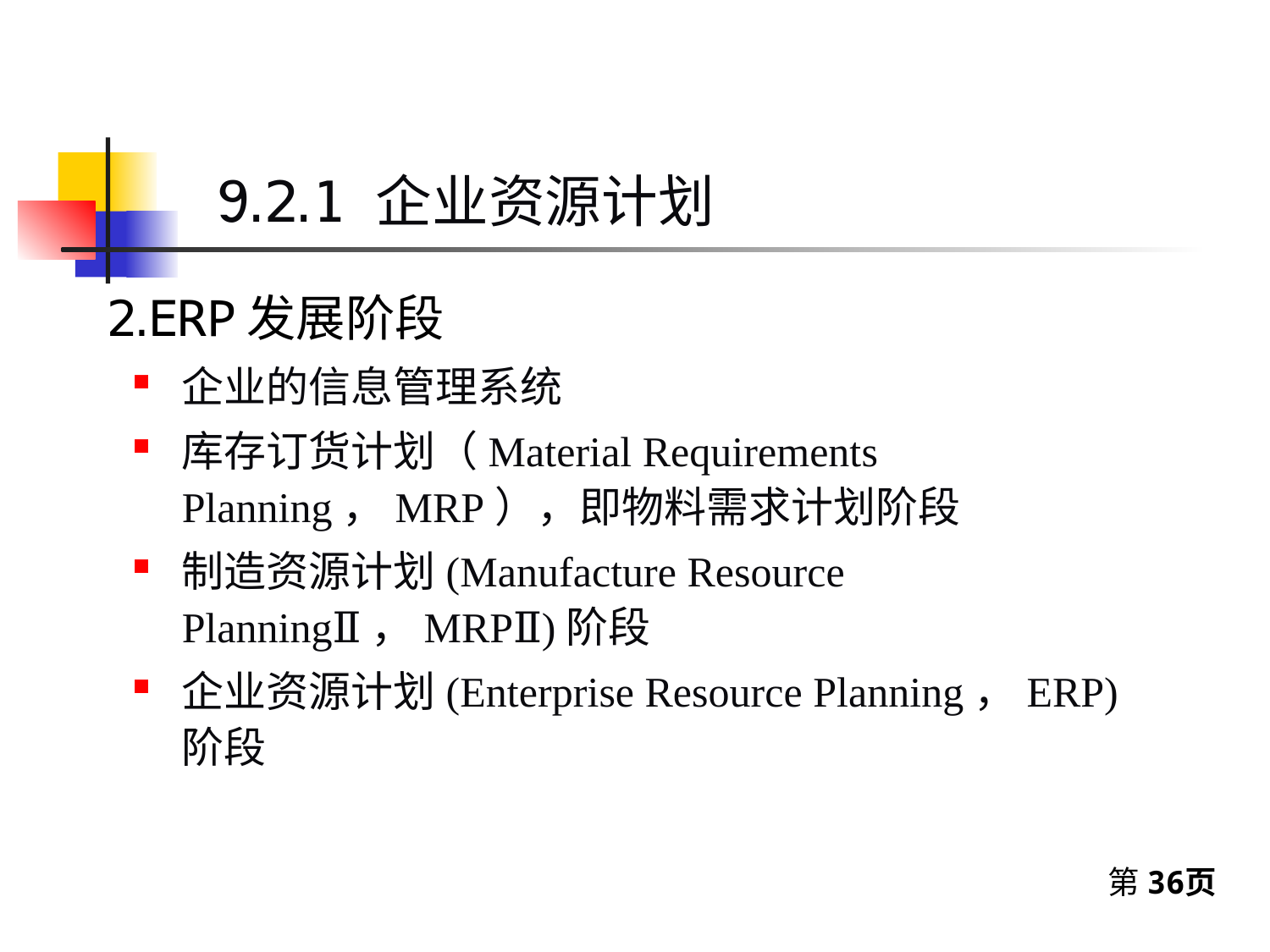

9.2.1 企业资源计划
2.ERP发展阶段
企业的信息管理系统
库存订货计划（Material Requirements Planning，MRP），即物料需求计划阶段
制造资源计划(Manufacture Resource PlanningⅡ，MRPⅡ)阶段
企业资源计划(Enterprise Resource Planning，ERP)阶段